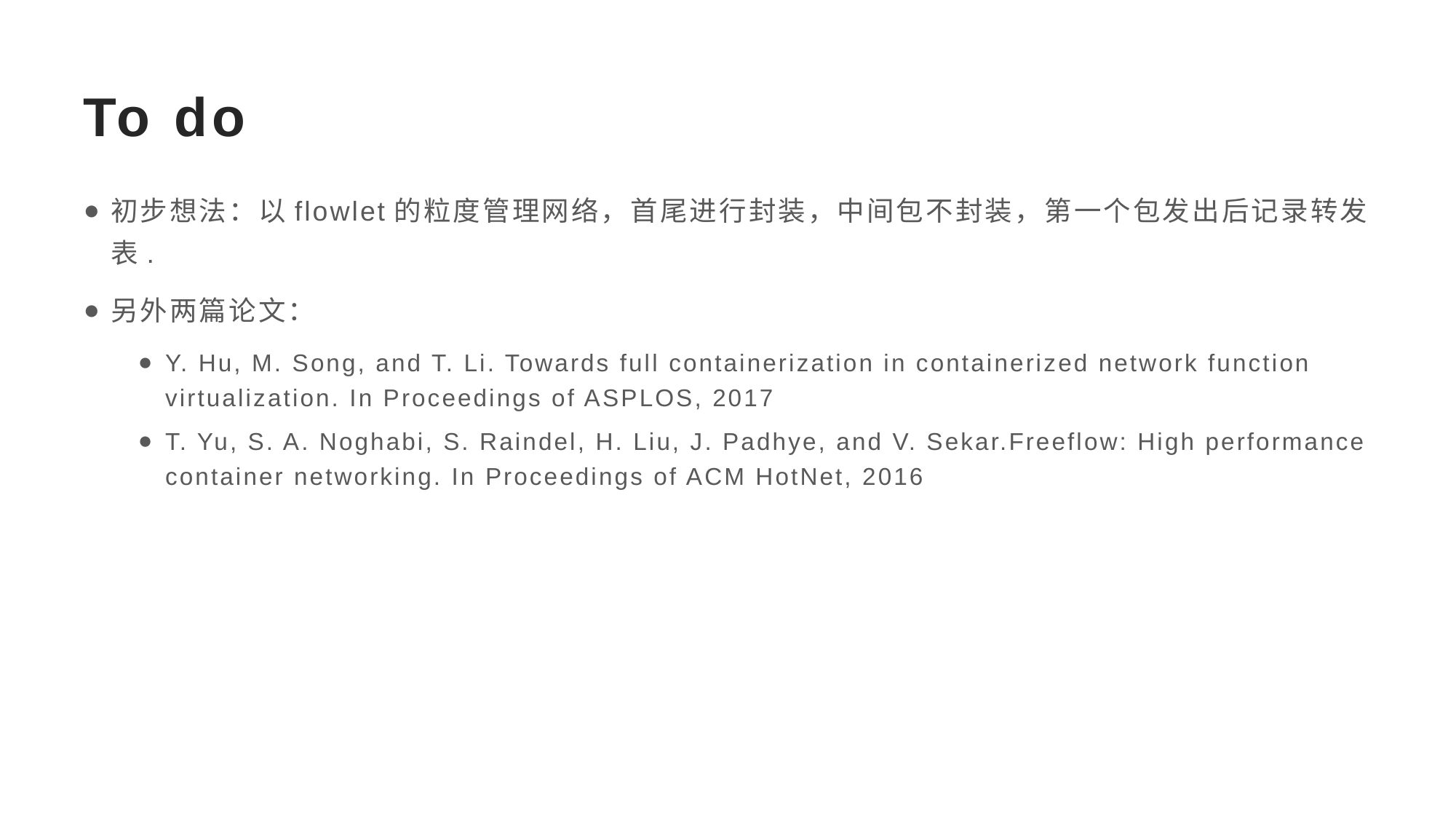

# To do
初步想法：以flowlet的粒度管理网络，首尾进行封装，中间包不封装，第一个包发出后记录转发表.
另外两篇论文：
Y. Hu, M. Song, and T. Li. Towards full containerization in containerized network function virtualization. In Proceedings of ASPLOS, 2017
T. Yu, S. A. Noghabi, S. Raindel, H. Liu, J. Padhye, and V. Sekar.Freeflow: High performance container networking. In Proceedings of ACM HotNet, 2016